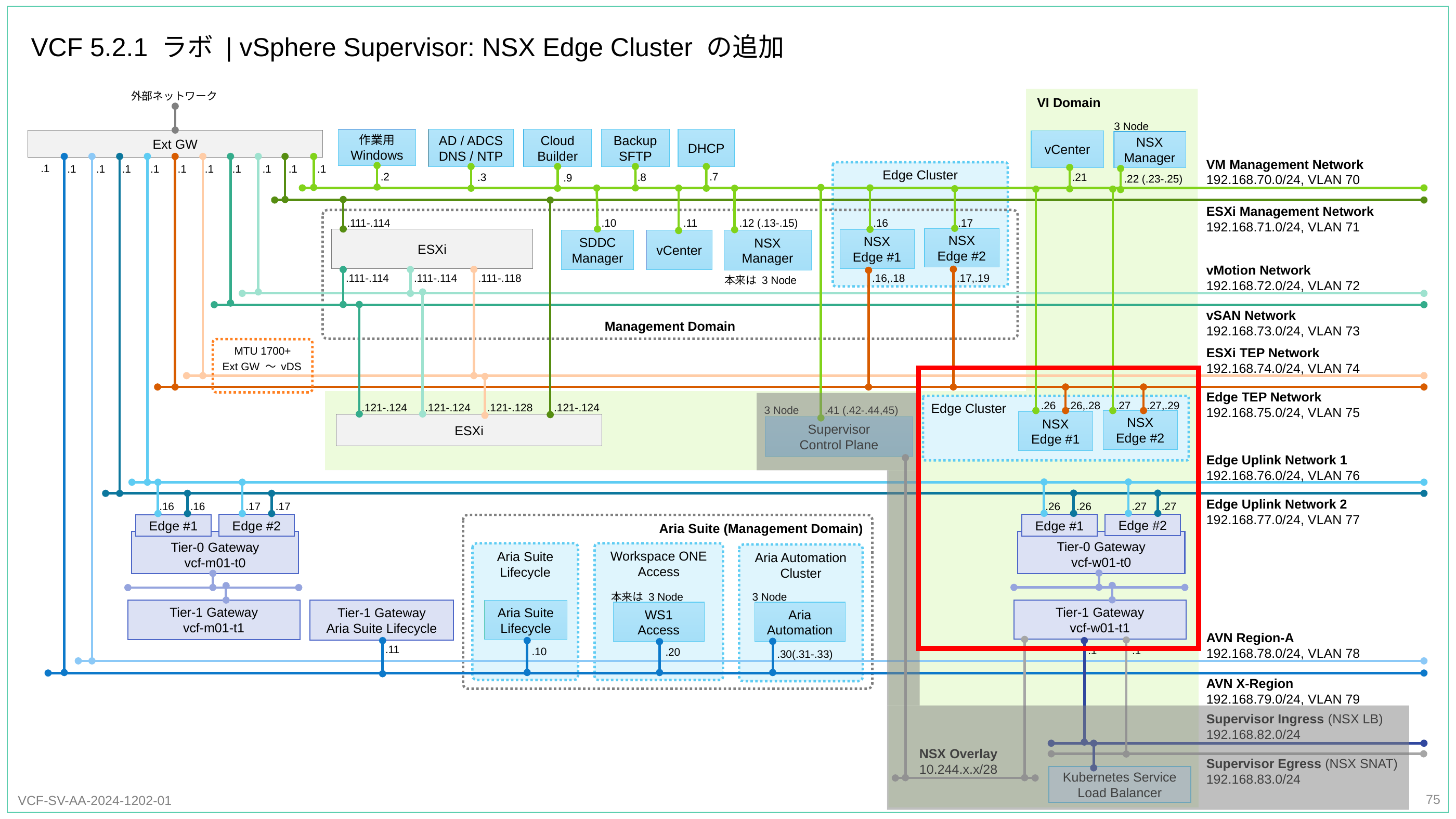

# VCF 5.2.1 ラボ | vSphere Supervisor: NSX Edge Cluster の追加

75